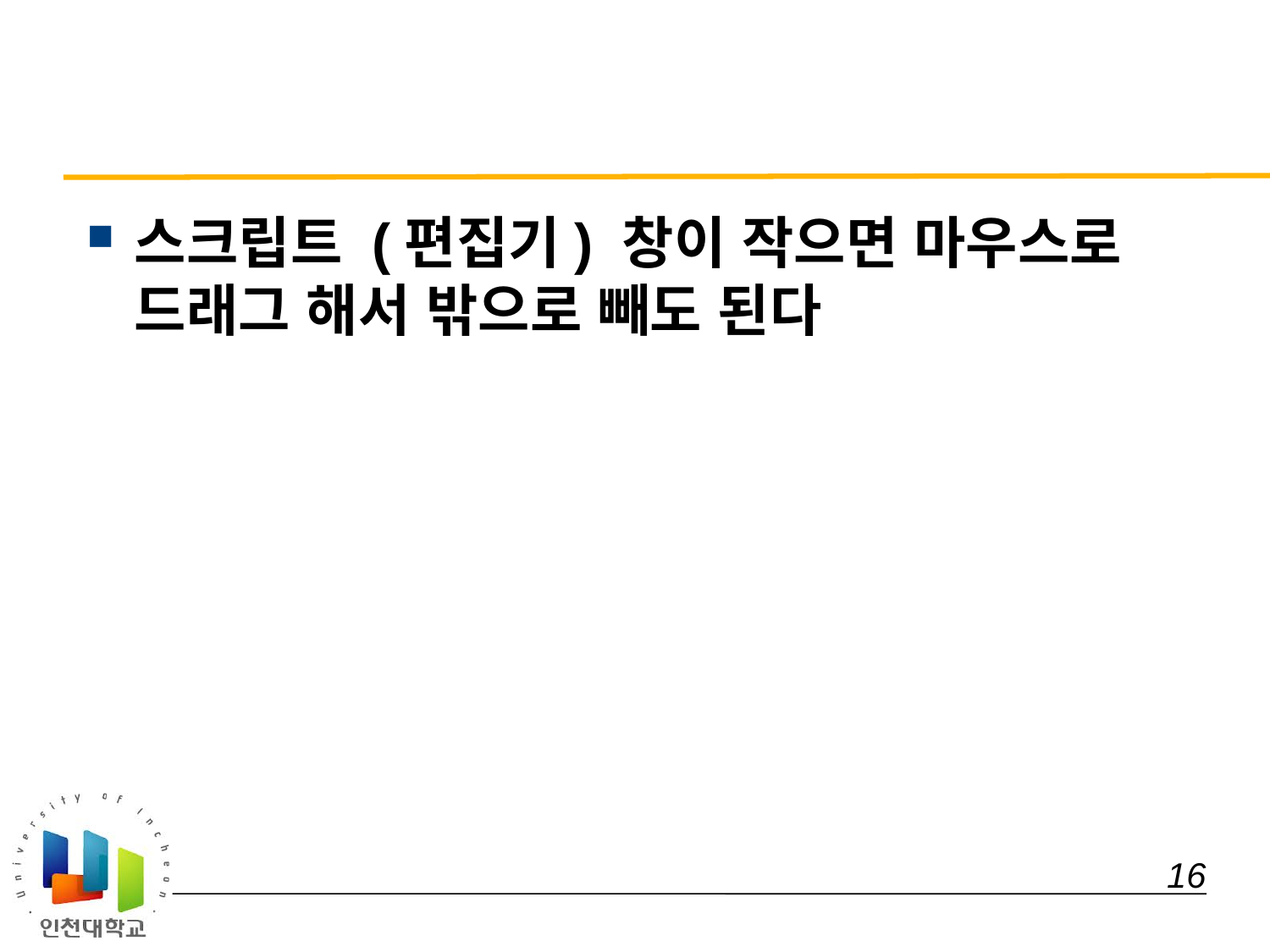

#
스크립트 (편집기) 창이 작으면 마우스로 드래그 해서 밖으로 빼도 된다
 16